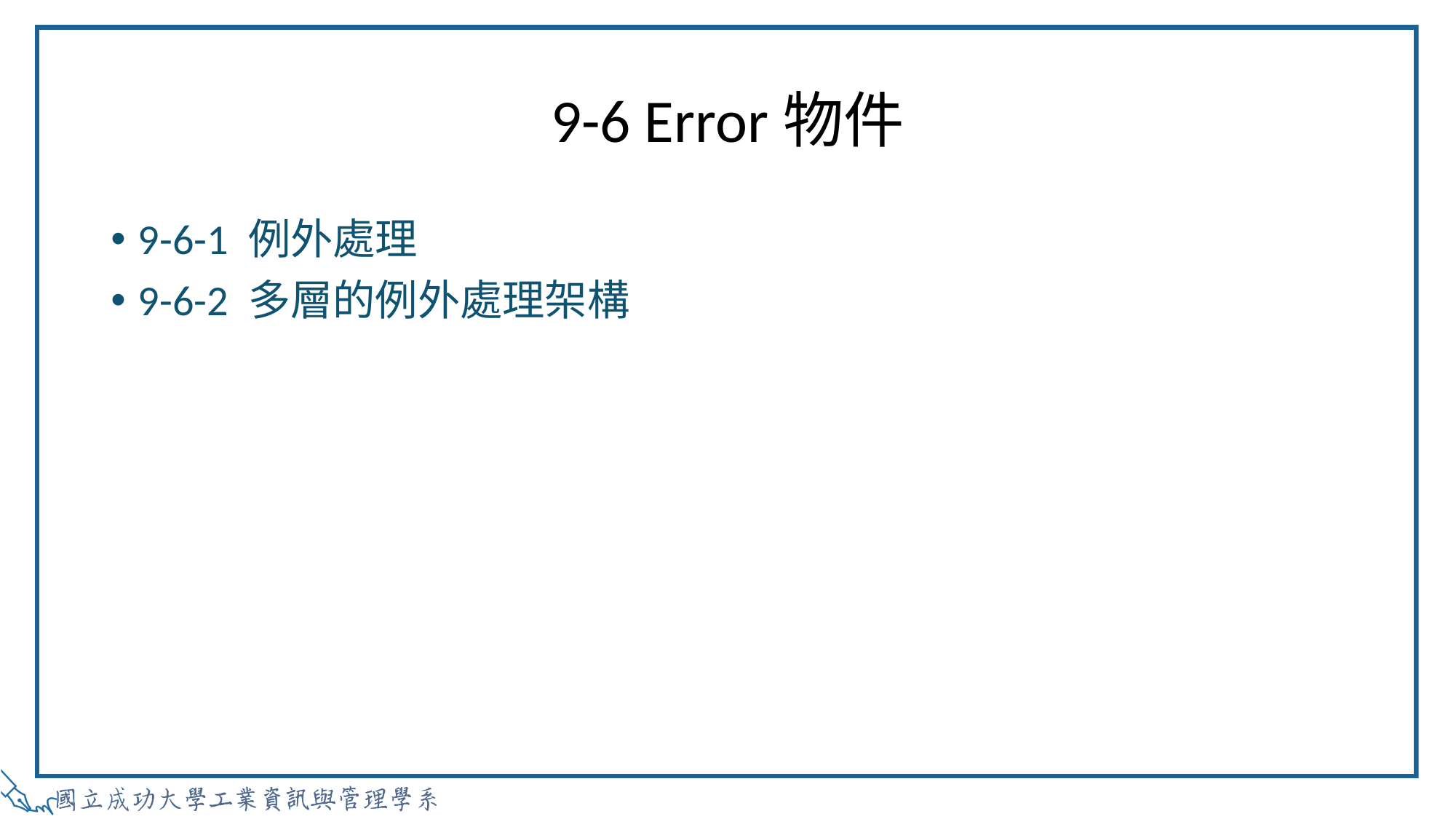

# 9-6 Error物件
9-6-1 例外處理
9-6-2 多層的例外處理架構